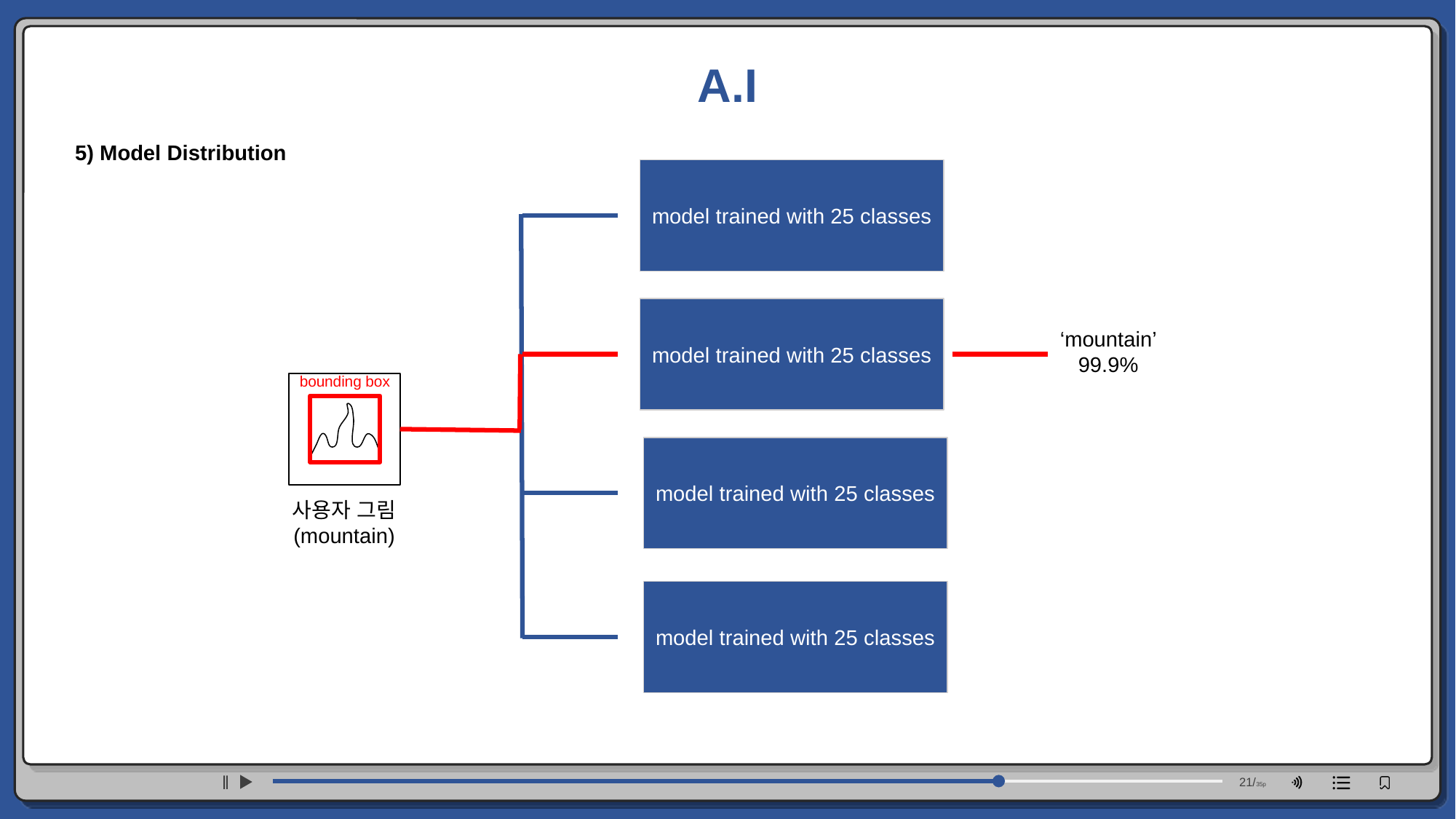

21/35p

A.I
5) Model Distribution
model trained with 25 classes
model trained with 25 classes
‘mountain’
99.9%
bounding box

model trained with 25 classes
사용자 그림
(mountain)
model trained with 25 classes